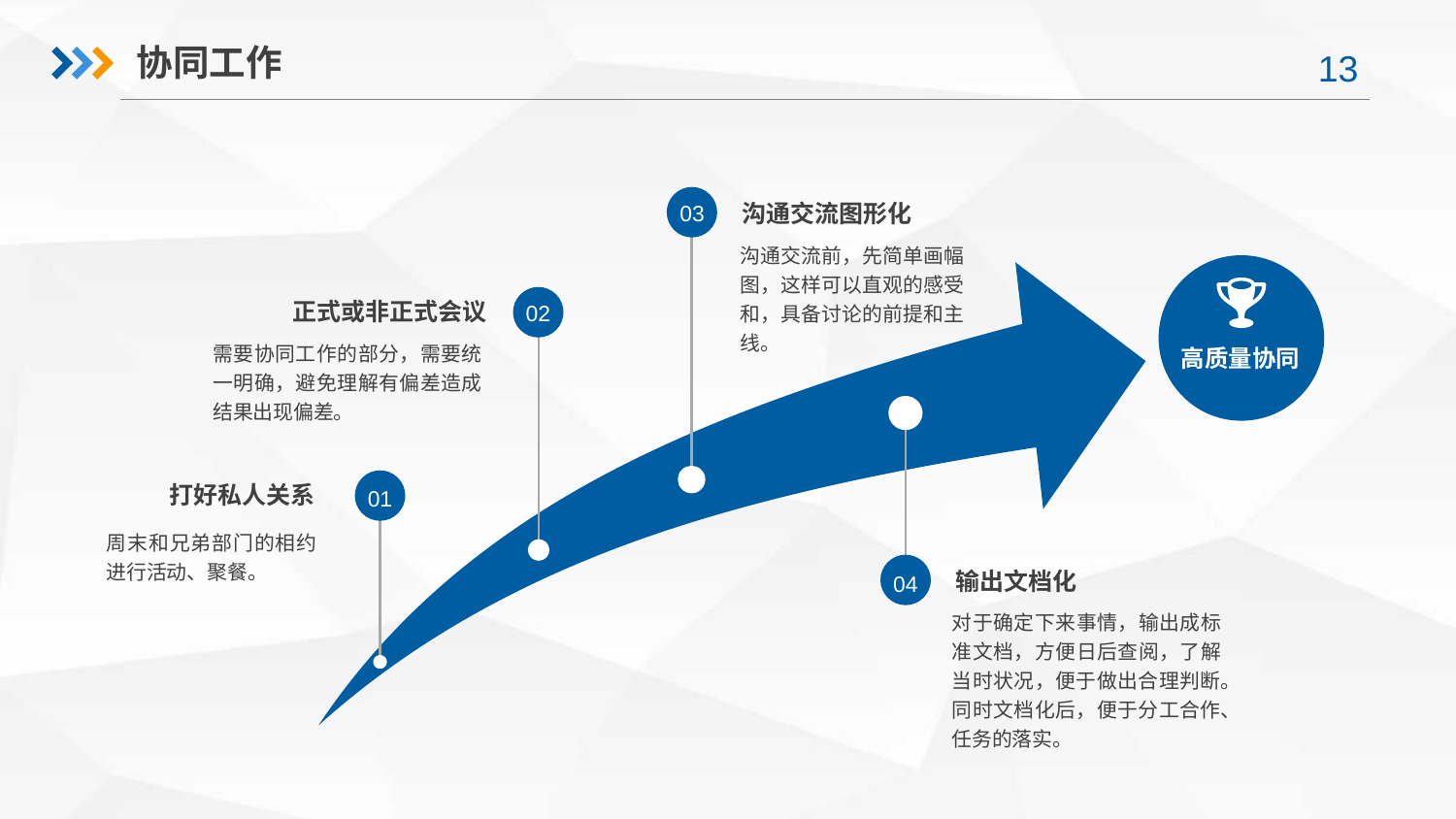

协同工作

沟通交流图形化
03

沟通交流前，先简单画幅图，这样可以直观的感受和，具备讨论的前提和主线。

正式或非正式会议
02

高质量协同
需要协同工作的部分，需要统一明确，避免理解有偏差造成结果出现偏差。

打好私人关系

01

周末和兄弟部门的相约进行活动、聚餐。

输出文档化
04
对于确定下来事情，输出成标准文档，方便日后查阅，了解当时状况，便于做出合理判断。同时文档化后，便于分工合作、任务的落实。